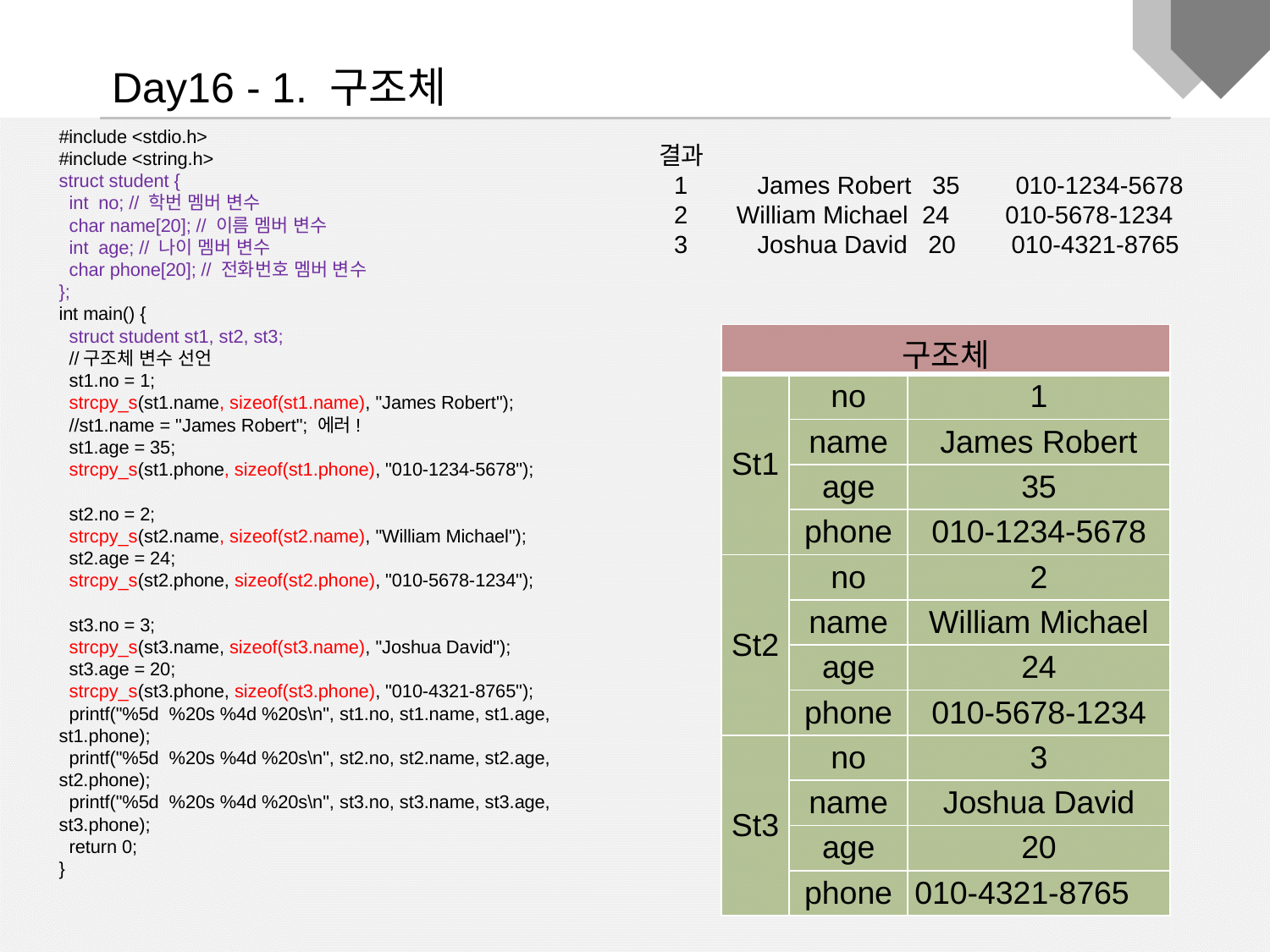

Day16 - 1. 구조체
#include <stdio.h>
#include <string.h>
struct student {
  int  no; // 학번 멤버 변수
  char name[20]; // 이름 멤버 변수
  int  age; // 나이 멤버 변수
  char phone[20]; // 전화번호 멤버 변수
};
int main() {
  struct student st1, st2, st3;
  //구조체 변수 선언
  st1.no = 1;
  strcpy_s(st1.name, sizeof(st1.name), "James Robert");
  //st1.name = "James Robert"; 에러!
  st1.age = 35;
  strcpy_s(st1.phone, sizeof(st1.phone), "010-1234-5678");

  st2.no = 2;
  strcpy_s(st2.name, sizeof(st2.name), "William Michael");
  st2.age = 24;
  strcpy_s(st2.phone, sizeof(st2.phone), "010-5678-1234");

  st3.no = 3;
  strcpy_s(st3.name, sizeof(st3.name), "Joshua David");
  st3.age = 20;
  strcpy_s(st3.phone, sizeof(st3.phone), "010-4321-8765");
  printf("%5d  %20s %4d %20s\n", st1.no, st1.name, st1.age, st1.phone);
  printf("%5d  %20s %4d %20s\n", st2.no, st2.name, st2.age, st2.phone);
  printf("%5d  %20s %4d %20s\n", st3.no, st3.name, st3.age, st3.phone);
  return 0;
}

 결과
    1          James Robert   35        010-1234-5678
    2       William Michael  24        010-5678-1234
    3          Joshua David   20        010-4321-8765
| 구조체 |  |  |
| --- | --- | --- |
| St1 | no | 1 |
|  | name | James Robert |
|  | age | 35 |
|  | phone | 010-1234-5678 |
| St2 | no | 2 |
|  | name | William Michael |
|  | age | 24 |
|  | phone | 010-5678-1234 |
| St3 | no | 3 |
|  | name | Joshua David |
|  | age | 20 |
|  | phone | 010-4321-8765 |